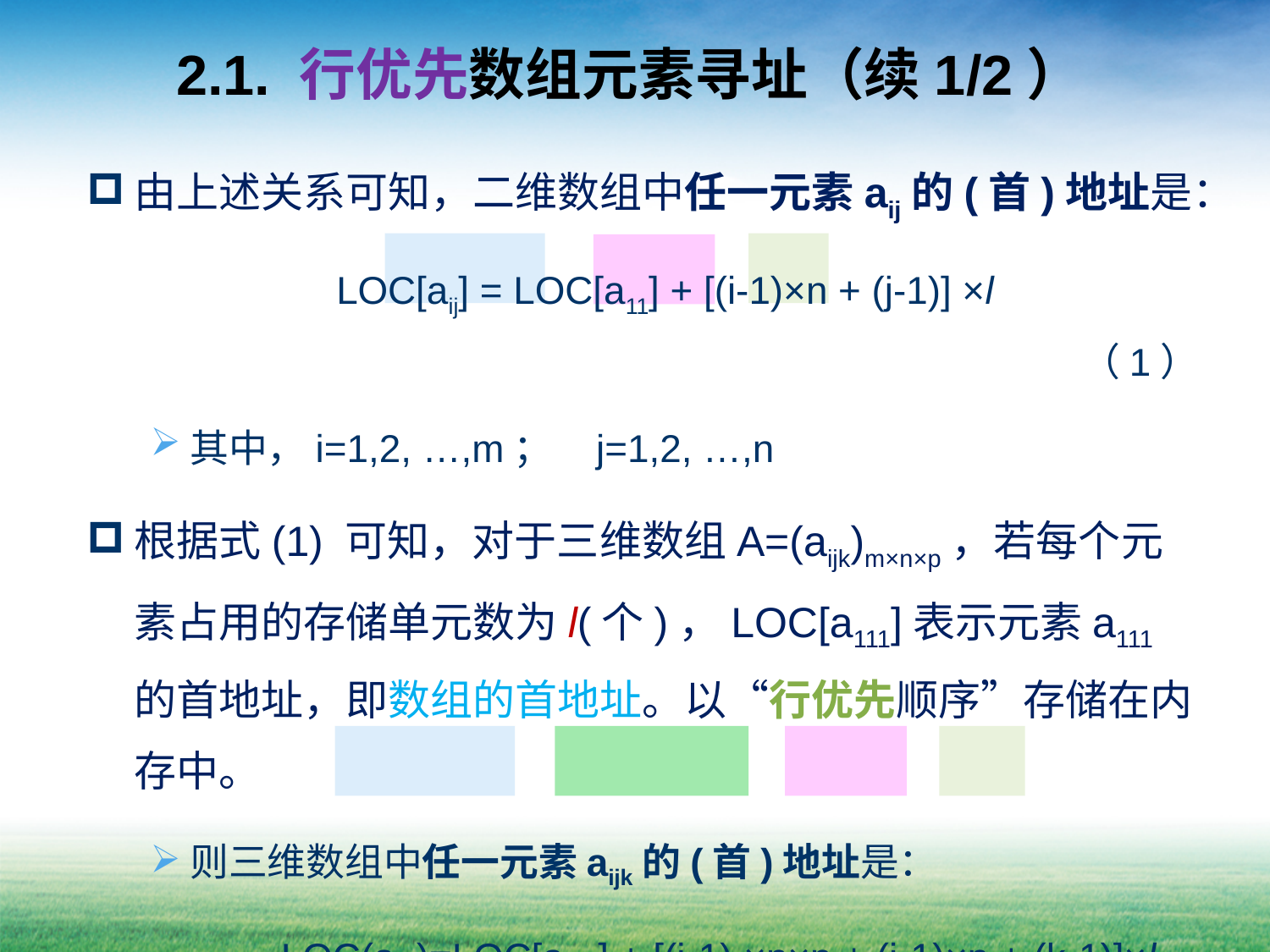

# 2.1. 行优先数组元素寻址（续1/2）
由上述关系可知，二维数组中任一元素aij的(首)地址是：
	LOC[aij] = LOC[a11] + [(i-1)×n + (j-1)] ×l                    （1）
其中，i=1,2, …,m；    j=1,2, …,n
根据式(1) 可知，对于三维数组A=(aijk)m×n×p，若每个元素占用的存储单元数为l(个)，LOC[a111]表示元素a111的首地址，即数组的首地址。以“行优先顺序”存储在内存中。
则三维数组中任一元素aijk的(首)地址是：
 LOC(aijk)=LOC[a111] + [(i-1) ×n×p + (j-1)×p + (k-1)]×l     （2）
其中，i=1,2, …,m；  j=1,2, …,n；  k=1,2,…,p